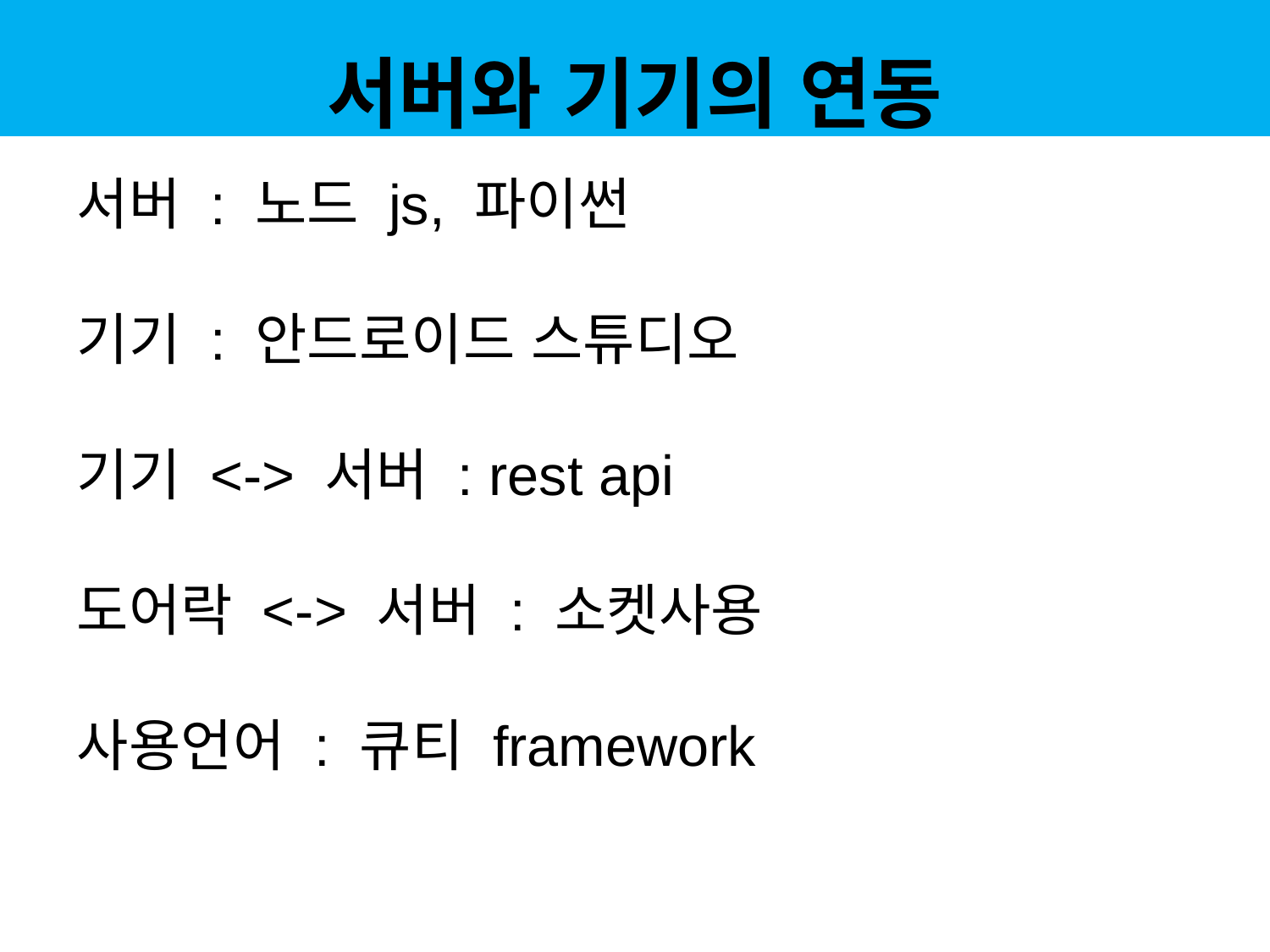

# 서버와 기기의 연동
서버 : 노드 js, 파이썬

기기 : 안드로이드 스튜디오

기기 <-> 서버 : rest api

도어락 <-> 서버 : 소켓사용

사용언어 : 큐티 framework